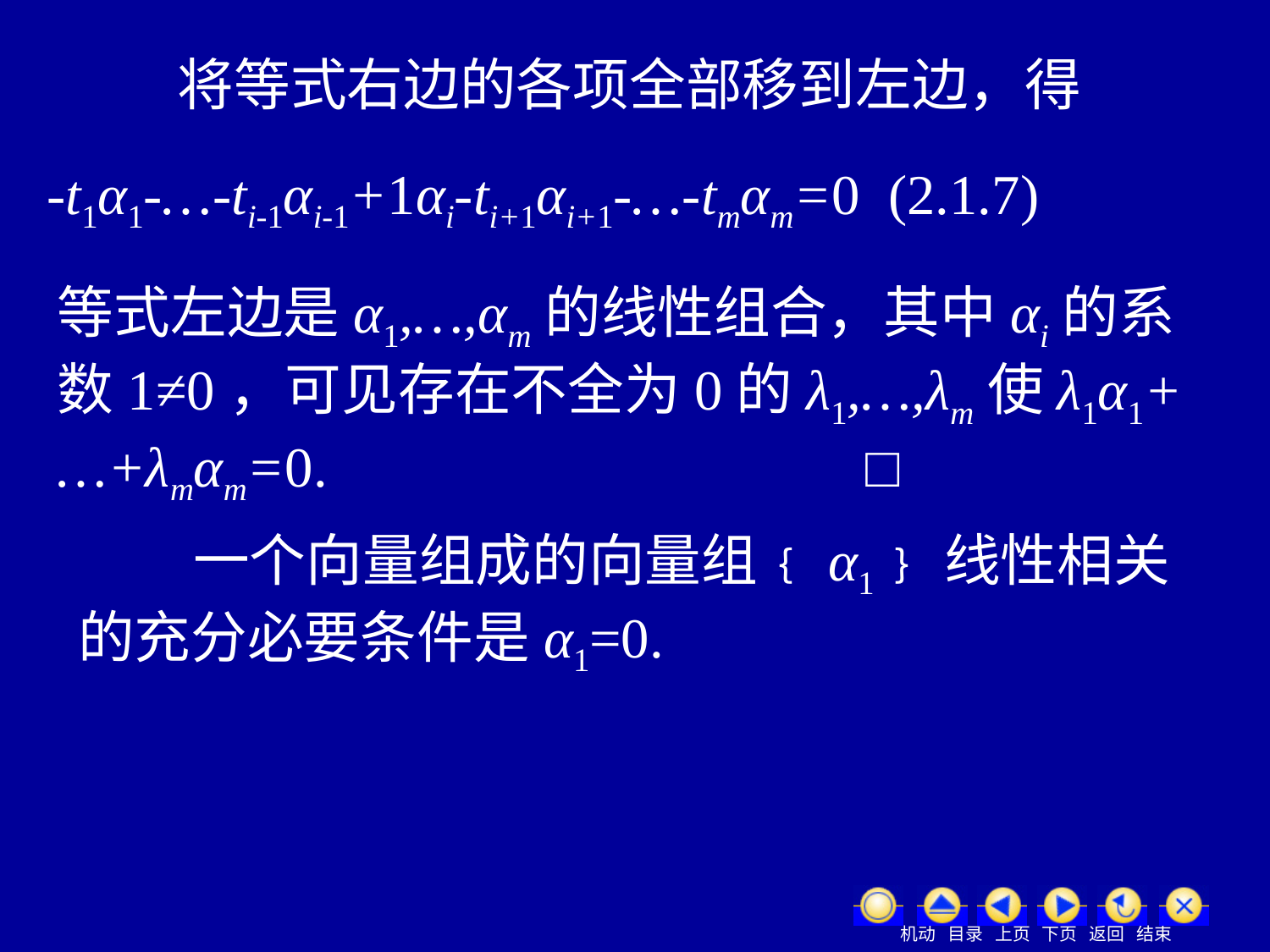

将等式右边的各项全部移到左边，得
-t1α1-…-ti-1αi-1+1αi-ti+1αi+1-…-tmαm=0  (2.1.7)
等式左边是α1,…,αm的线性组合，其中αi的系数1≠0，可见存在不全为0的λ1,…,λm使λ1α1+…+λmαm=0.                                      □
        一个向量组成的向量组﹛α1﹜线性相关的充分必要条件是α1=0.